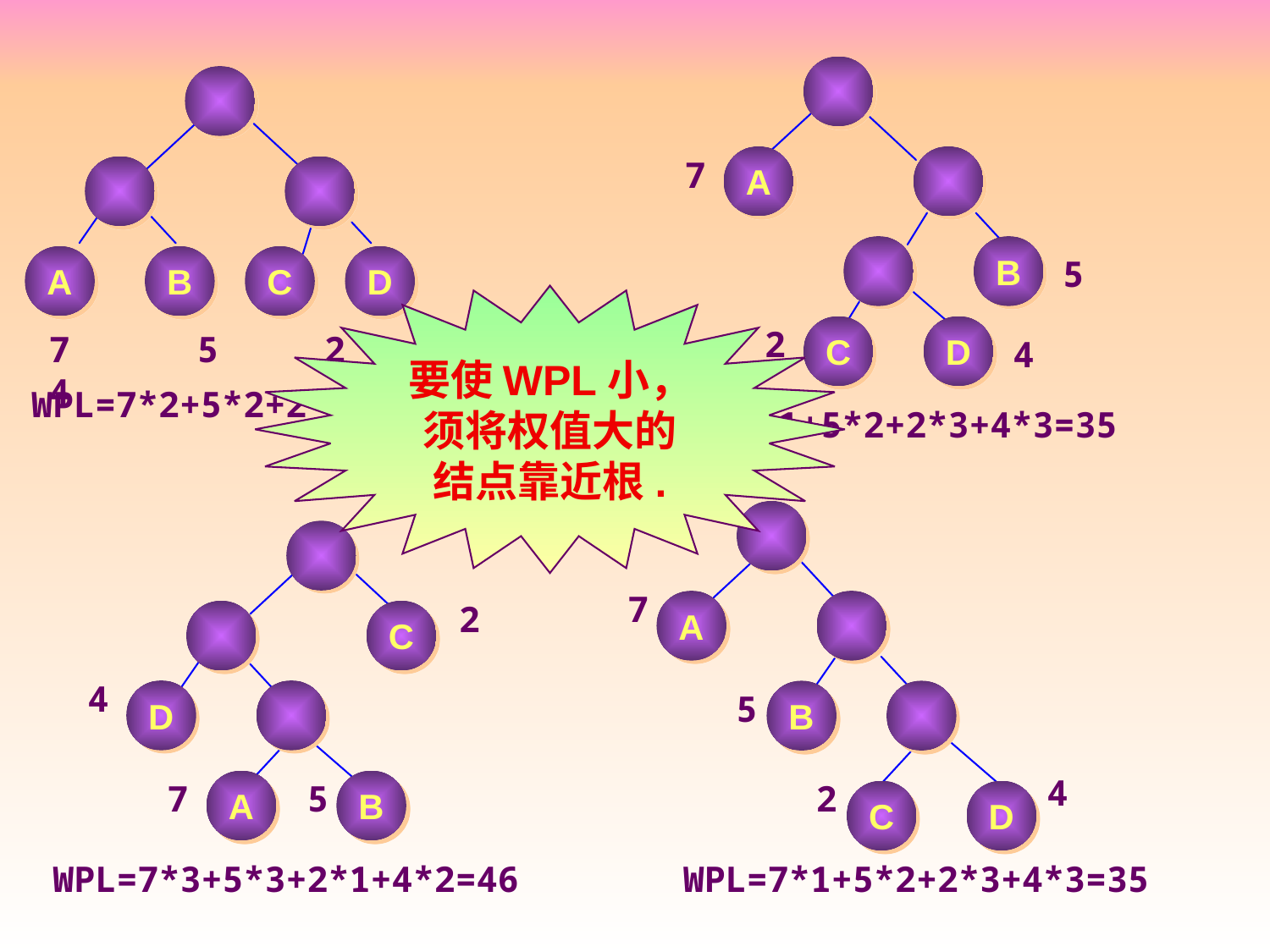

7
A

B
A
B
C
D
5
要使WPL小，须将权值大的结点靠近根.

2
C
D
7      5     2     4
4
WPL=7*2+5*2+2*2+4*2=36
WPL=7*1+5*2+2*3+4*3=35

7
2
A

C

4
D

5
B

4
7
A
5
B
2
C
D
WPL=7*3+5*3+2*1+4*2=46
WPL=7*1+5*2+2*3+4*3=35